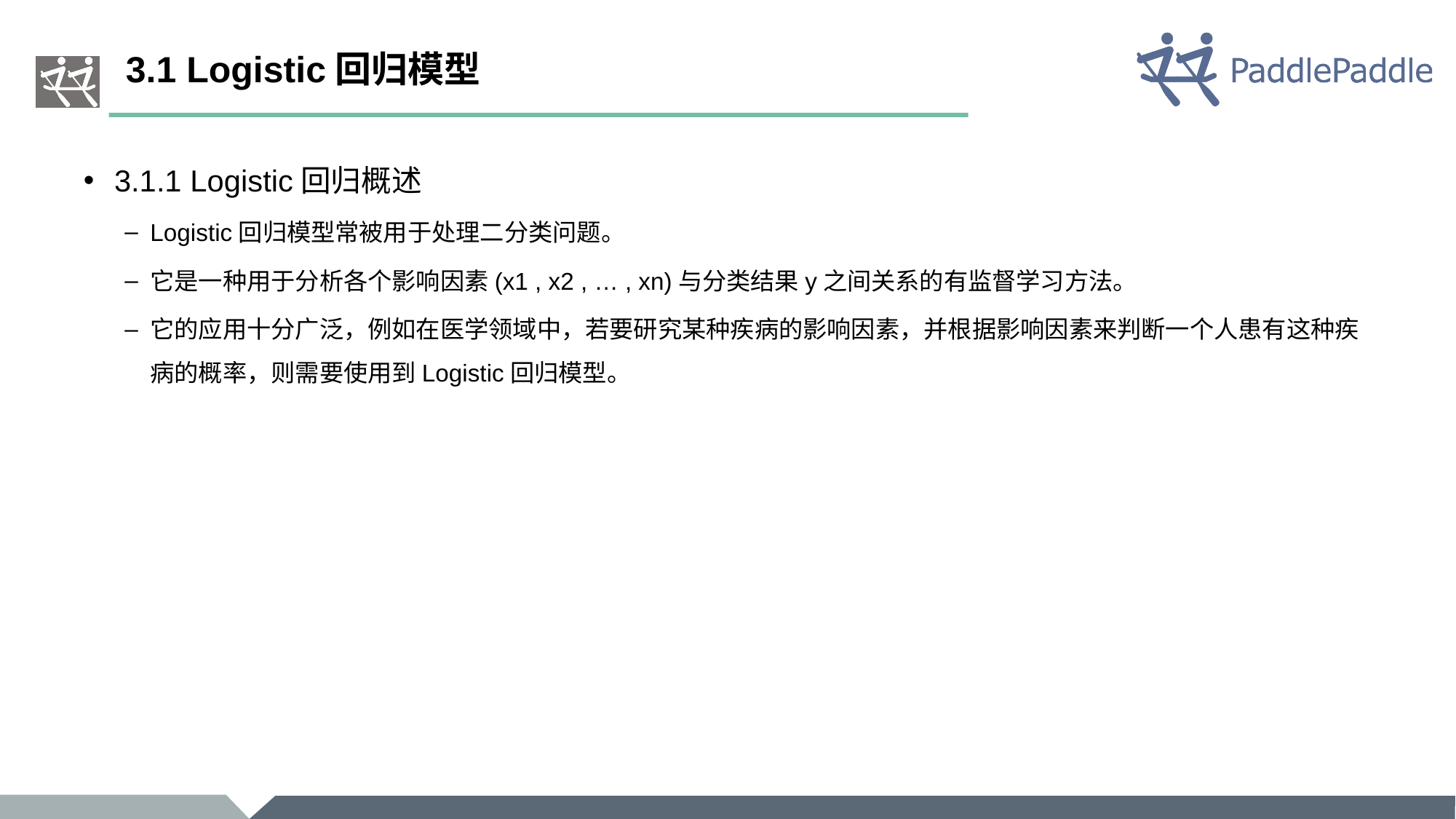

# 3.1 Logistic回归模型
3.1.1 Logistic回归概述
Logistic回归模型常被用于处理二分类问题。
它是一种用于分析各个影响因素(x1 , x2 , … , xn)与分类结果y之间关系的有监督学习方法。
它的应用十分广泛，例如在医学领域中，若要研究某种疾病的影响因素，并根据影响因素来判断一个人患有这种疾病的概率，则需要使用到Logistic回归模型。